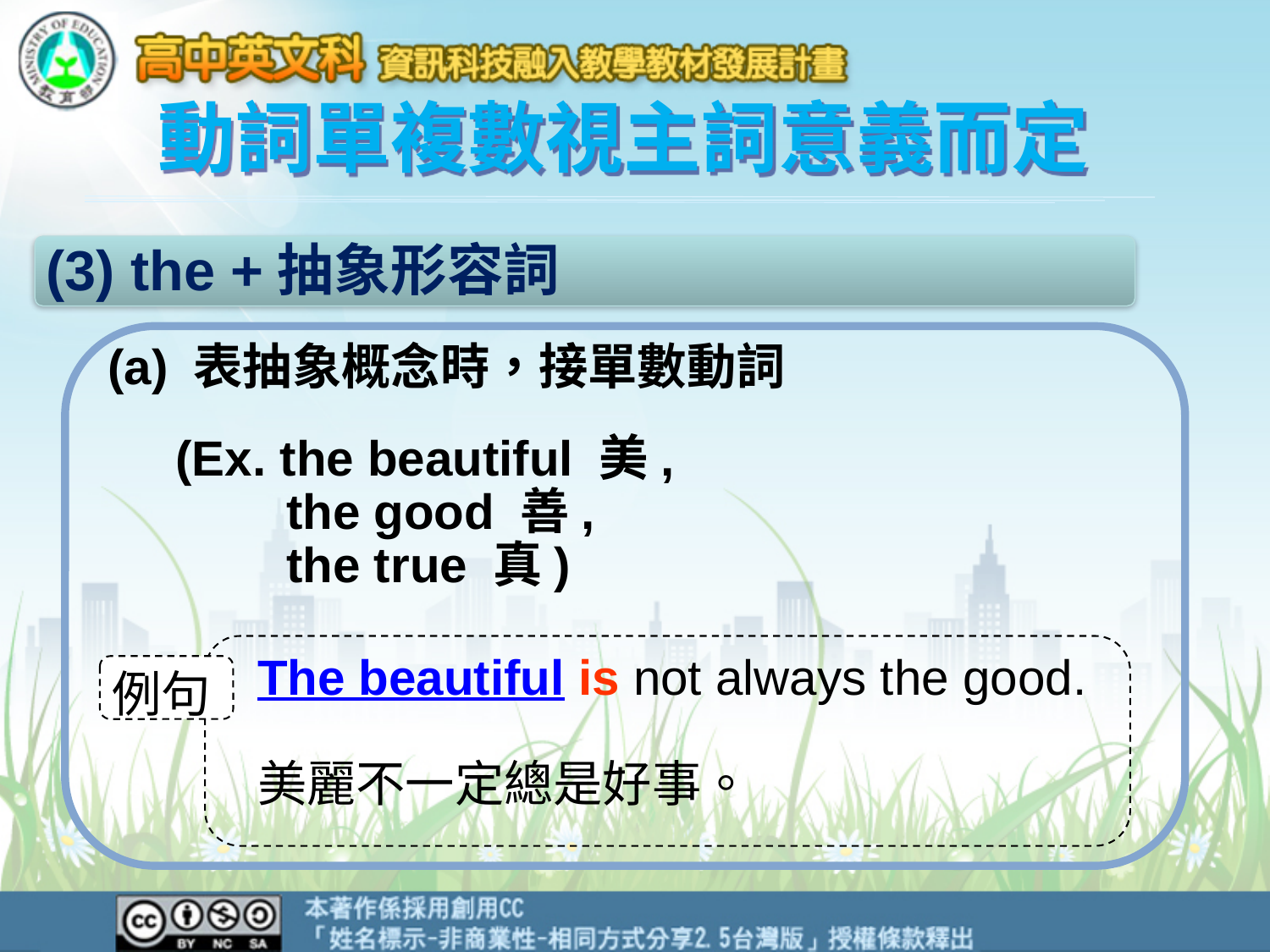

動詞單複數視主詞意義而定

(3) the +抽象形容詞

(a) 表抽象概念時，接單數動詞

       (Ex. the beautiful 美,
             the good 善,
             the true 真)

The beautiful is not always the good.

美麗不一定總是好事。

例句